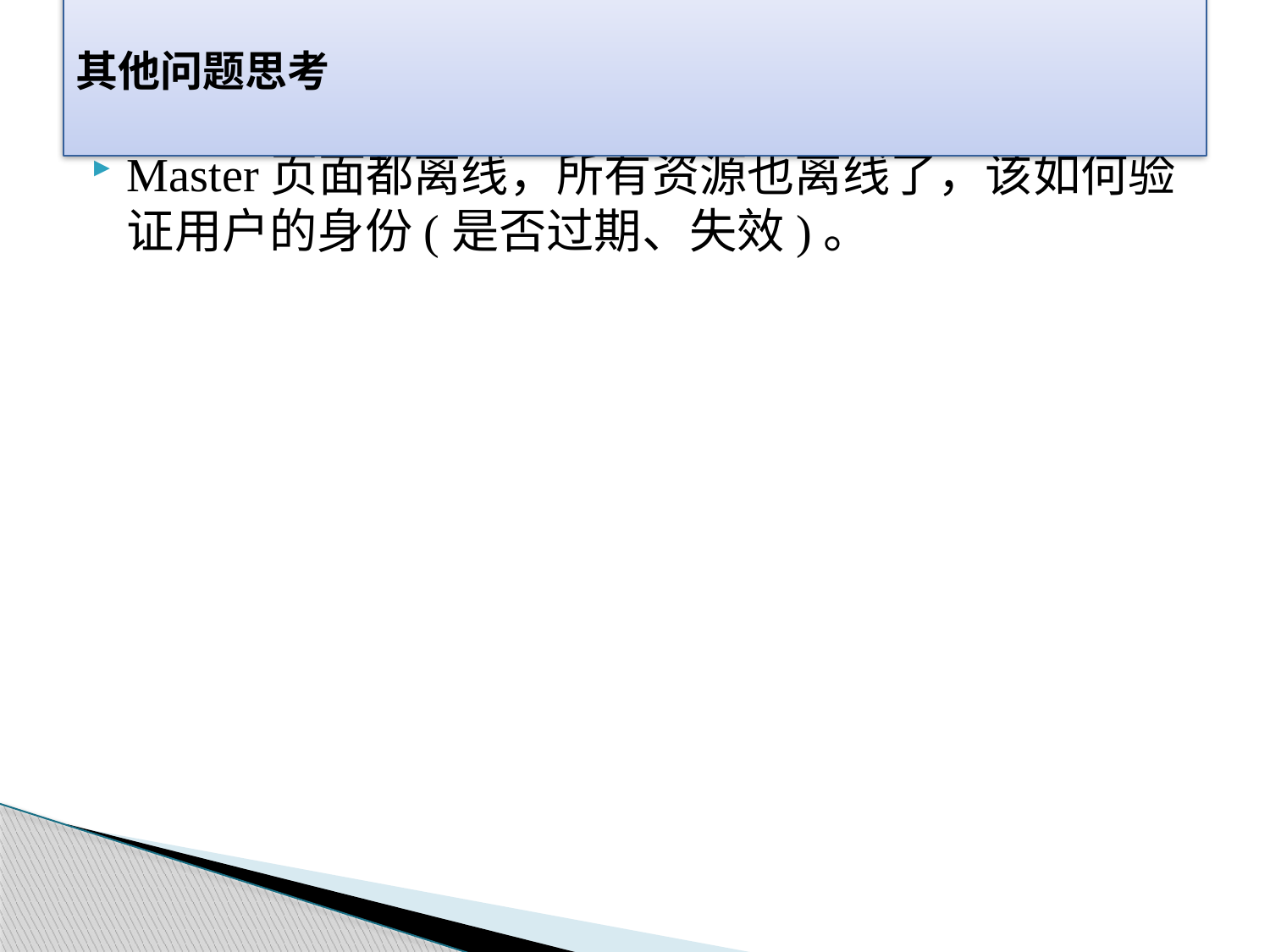

# 其他问题思考
Master页面都离线，所有资源也离线了，该如何验证用户的身份(是否过期、失效)。